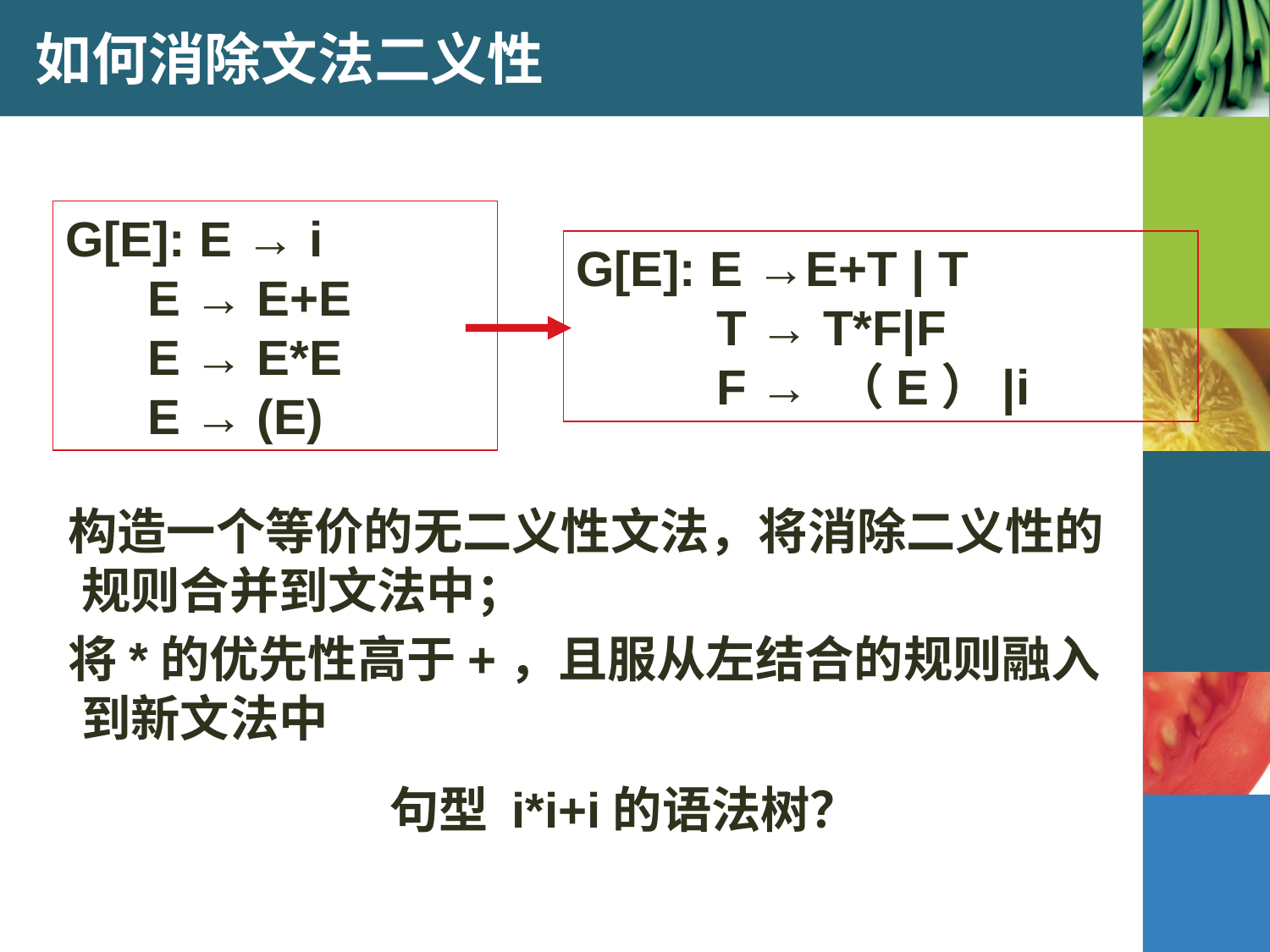

# 如何消除文法二义性

  构造一个等价的无二义性文法，将消除二义性的规则合并到文法中；
  将*的优先性高于+，且服从左结合的规则融入到新文法中
G[E]: E → i
      E → E+E
      E → E*E
      E → (E)
G[E]: E →E+T | T
	 T → T*F|F
	 F → （E）|i

句型 i*i+i的语法树？